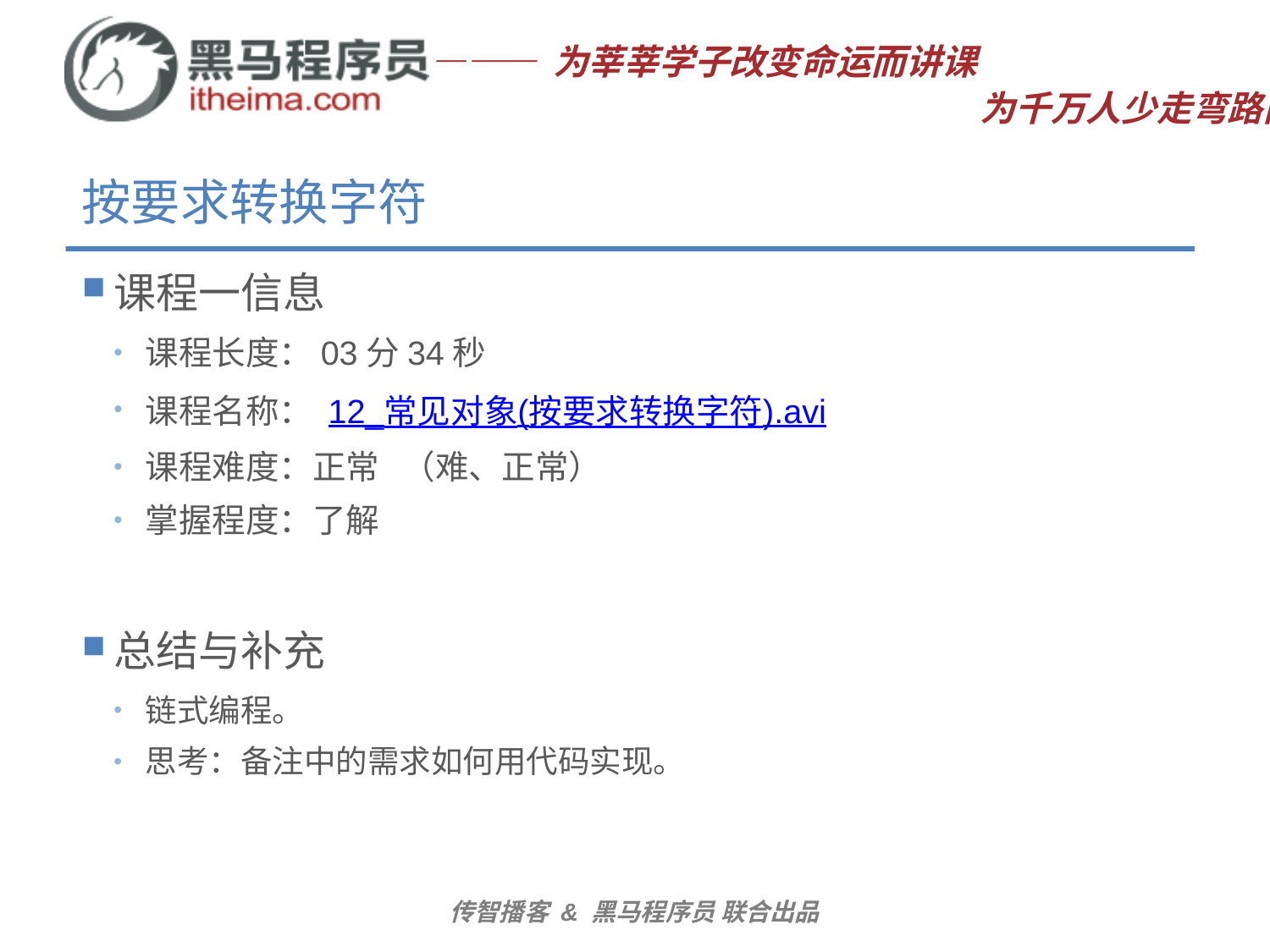

# 按要求转换字符
课程一信息
课程长度：03分34秒
课程名称： 12_常见对象(按要求转换字符).avi
课程难度：正常   （难、正常）
掌握程度：了解

总结与补充
链式编程。
思考：备注中的需求如何用代码实现。